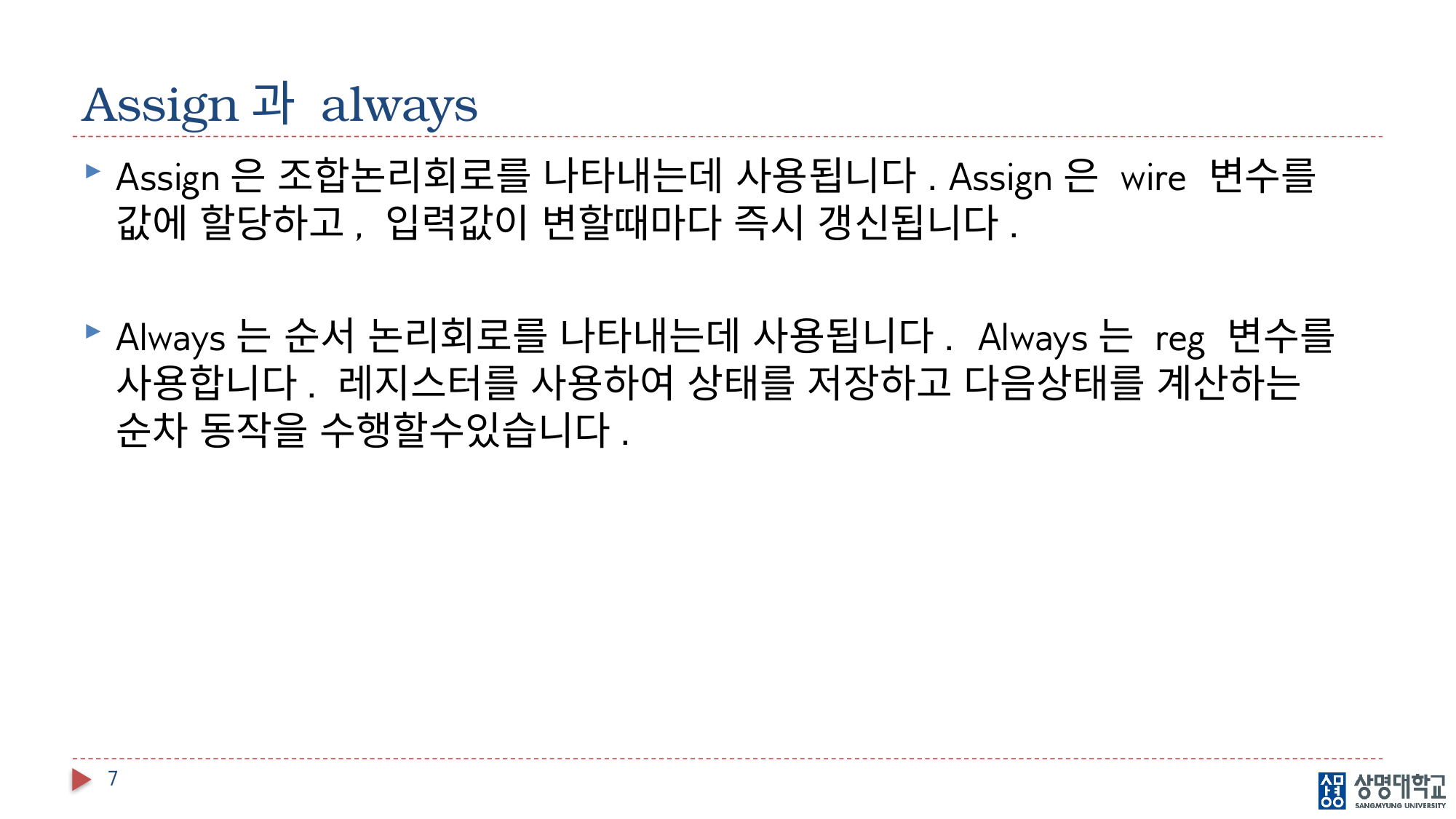

# Assign과 always
Assign은 조합논리회로를 나타내는데 사용됩니다. Assign은 wire 변수를 값에 할당하고, 입력값이 변할때마다 즉시 갱신됩니다.

Always는 순서 논리회로를 나타내는데 사용됩니다.  Always는 reg 변수를 사용합니다. 레지스터를 사용하여 상태를 저장하고 다음상태를 계산하는 순차 동작을 수행할수있습니다.

7